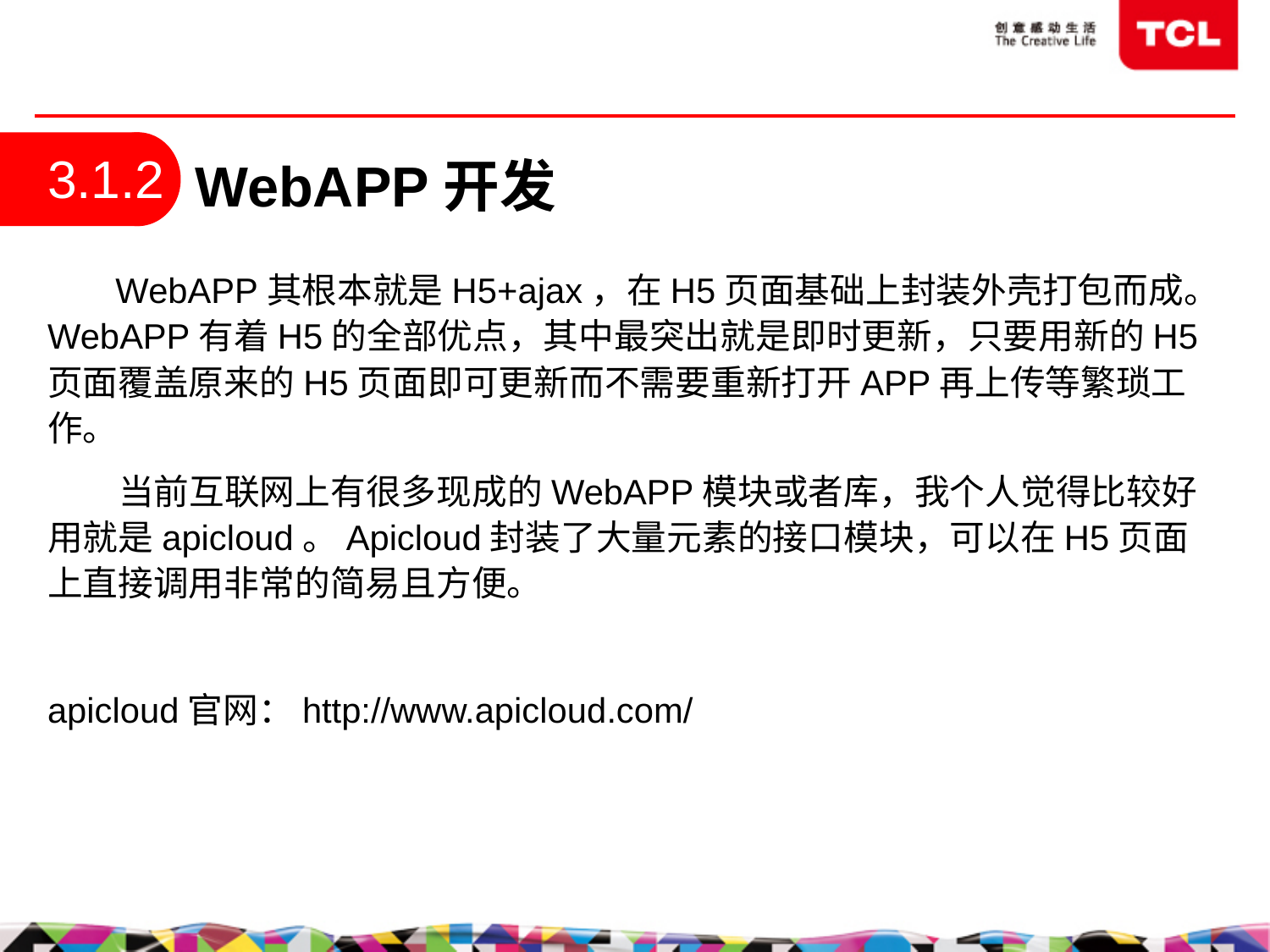

3.1.2
WebAPP开发
       WebAPP其根本就是H5+ajax，在H5页面基础上封装外壳打包而成。WebAPP有着H5的全部优点，其中最突出就是即时更新，只要用新的H5页面覆盖原来的H5页面即可更新而不需要重新打开APP再上传等繁琐工作。
        当前互联网上有很多现成的WebAPP模块或者库，我个人觉得比较好用就是apicloud。Apicloud封装了大量元素的接口模块，可以在H5页面上直接调用非常的简易且方便。

apicloud官网：http://www.apicloud.com/